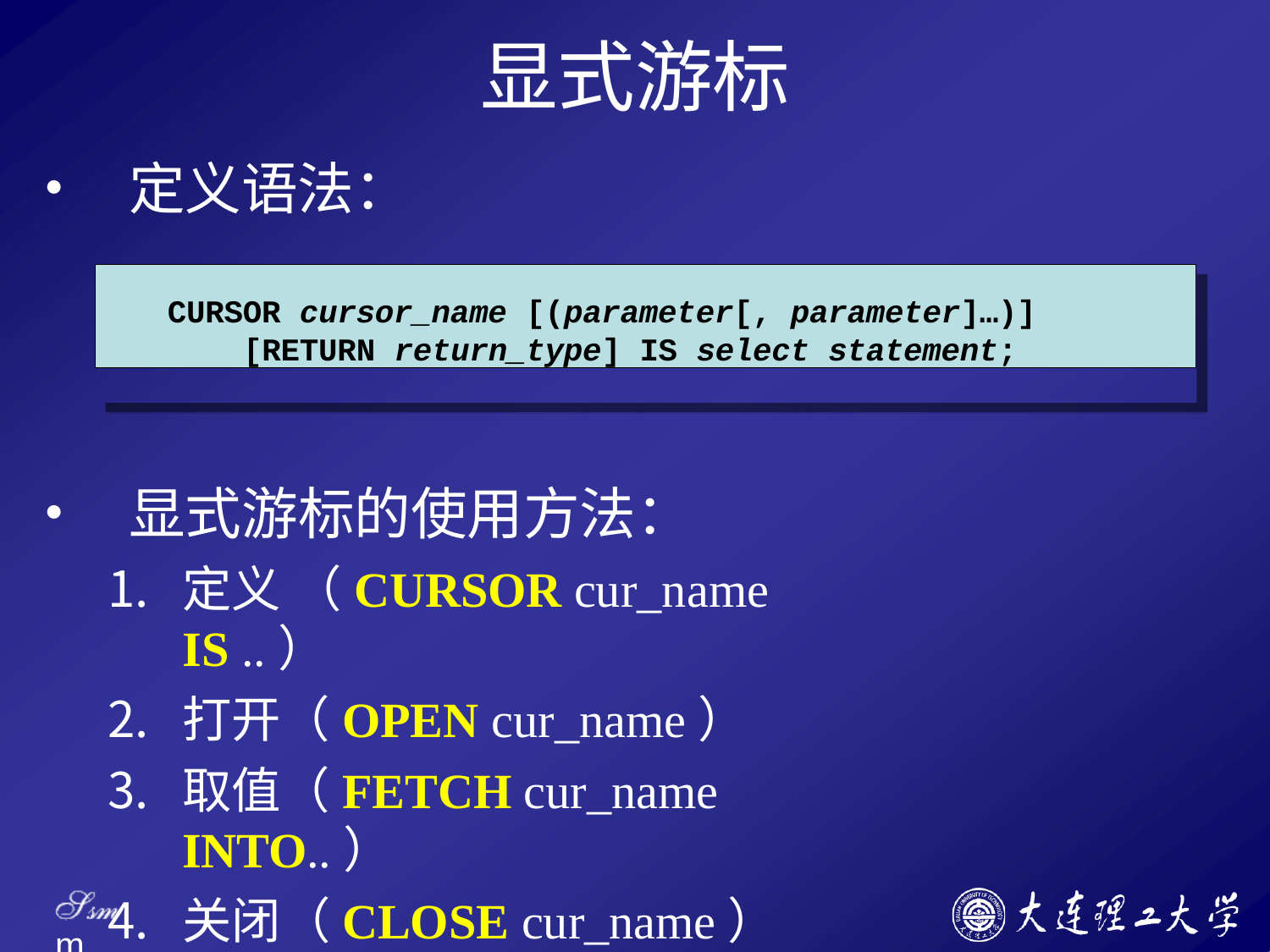

# 显式游标
定义语法：
CURSOR cursor_name [(parameter[, parameter]…)]
[RETURN return_type] IS select statement;

显式游标的使用方法：
定义（CURSOR cur_name IS ..）
打开（OPEN cur_name）
取值（FETCH cur_name INTO..）
关闭（CLOSE cur_name）

Ssm